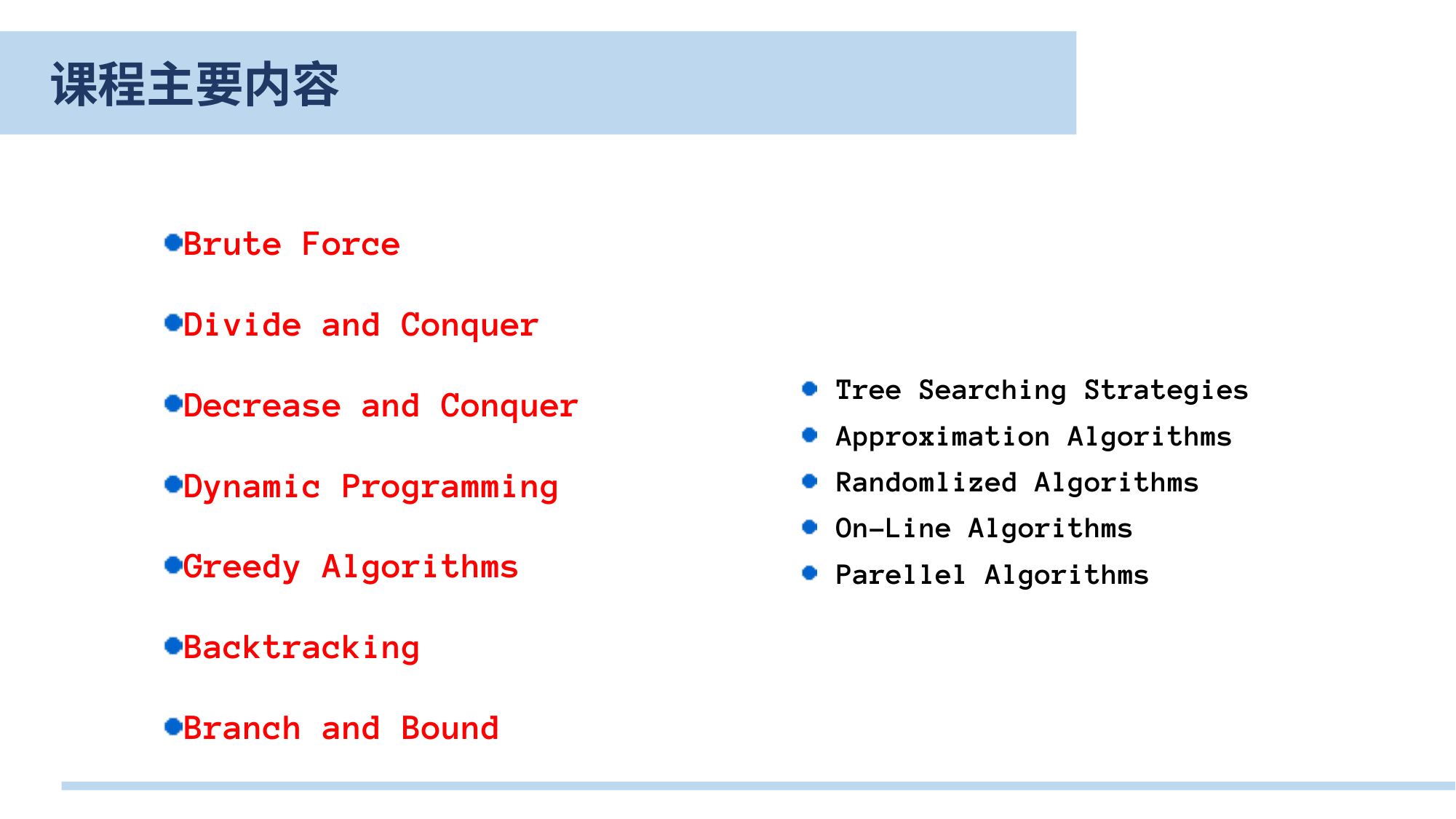

课程主要内容
Brute Force
Divide and Conquer
Decrease and Conquer
Dynamic Programming
Greedy Algorithms
Backtracking
Branch and Bound

Tree Searching Strategies
Approximation Algorithms
Randomlized Algorithms
On-Line Algorithms
Parellel Algorithms